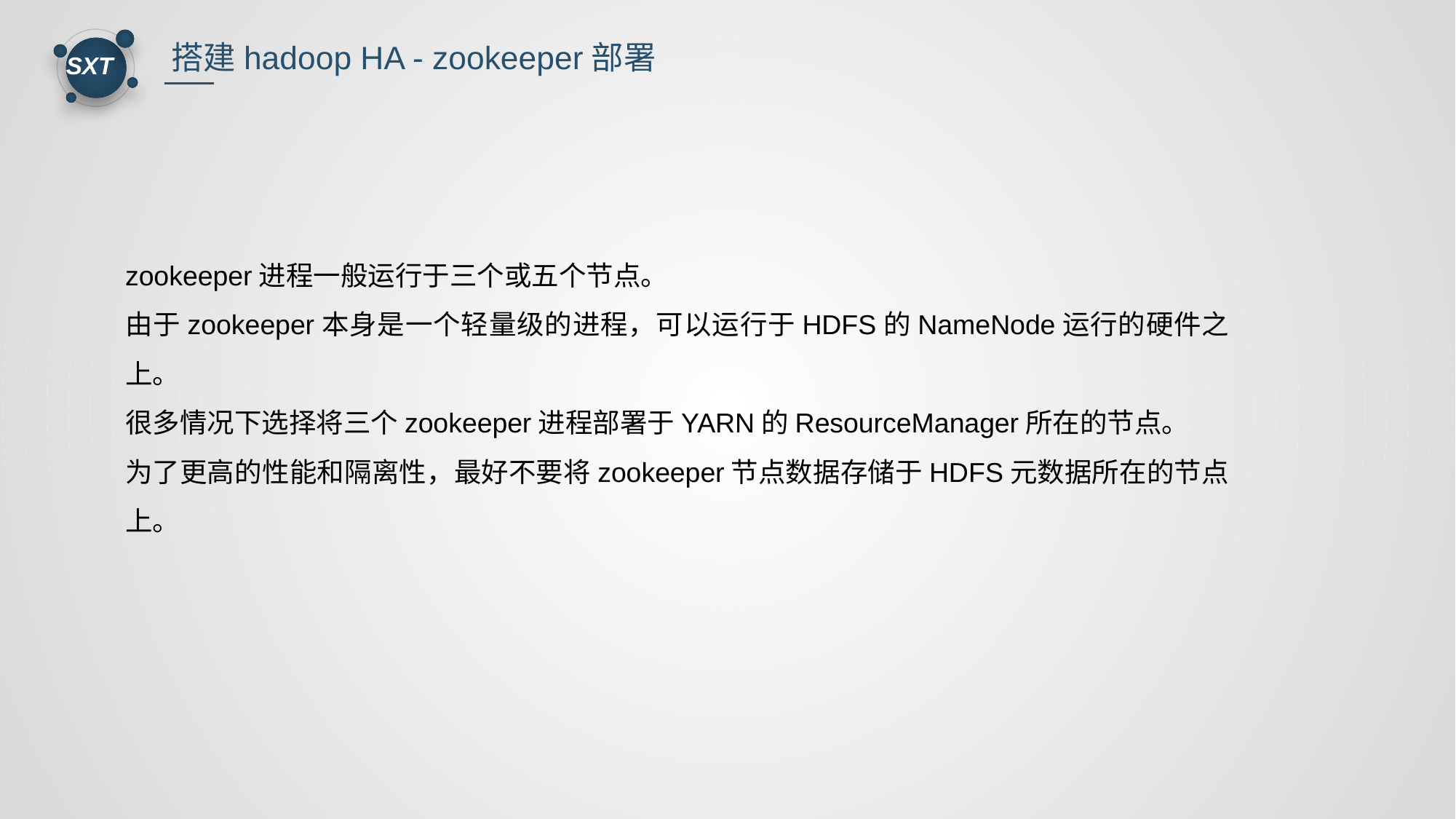

搭建hadoop HA - zookeeper部署
zookeeper进程一般运行于三个或五个节点。
由于zookeeper本身是一个轻量级的进程，可以运行于HDFS的NameNode运行的硬件之上。
很多情况下选择将三个zookeeper进程部署于YARN的ResourceManager所在的节点。
为了更高的性能和隔离性，最好不要将zookeeper节点数据存储于HDFS元数据所在的节点上。